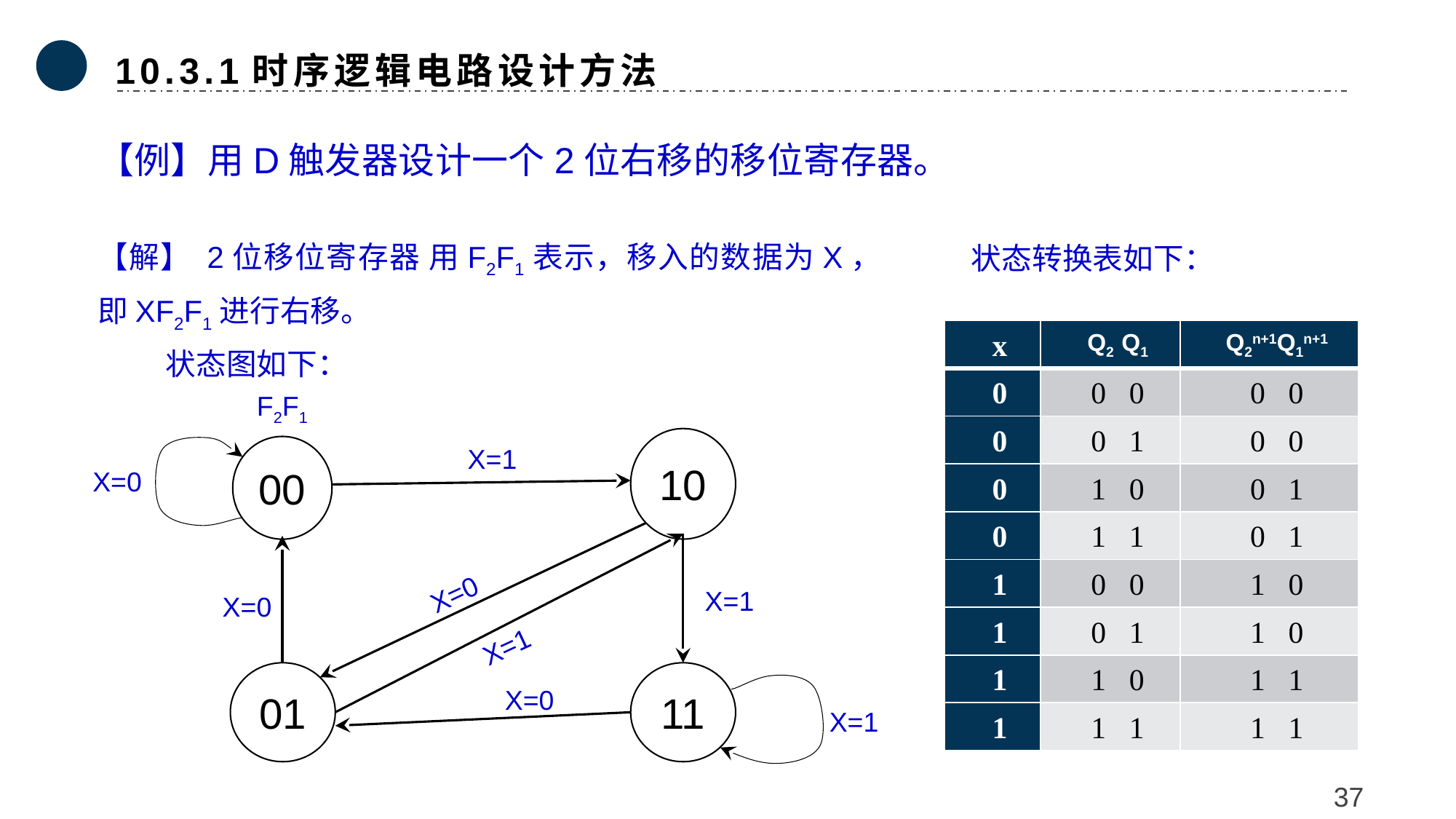

10.3.1时序逻辑电路设计方法

【例】用D触发器设计一个2位右移的移位寄存器。
【解】 2位移位寄存器 用F2F1表示，移入的数据为X，即XF2F1进行右移。
         状态图如下：
状态转换表如下：
| x | Q2 Q1 | Q2n+1Q1n+1 |
| --- | --- | --- |
| 0 | 0 0 | 0 0 |
| 0 | 0 1 | 0 0 |
| 0 | 1 0 | 0 1 |
| 0 | 1 1 | 0 1 |
| 1 | 0 0 | 1 0 |
| 1 | 0 1 | 1 0 |
| 1 | 1 0 | 1 1 |
| 1 | 1 1 | 1 1 |
F2F1
10
X=1
00

X=0
X=0
X=1
X=0
X=1
01
11

X=0
X=1